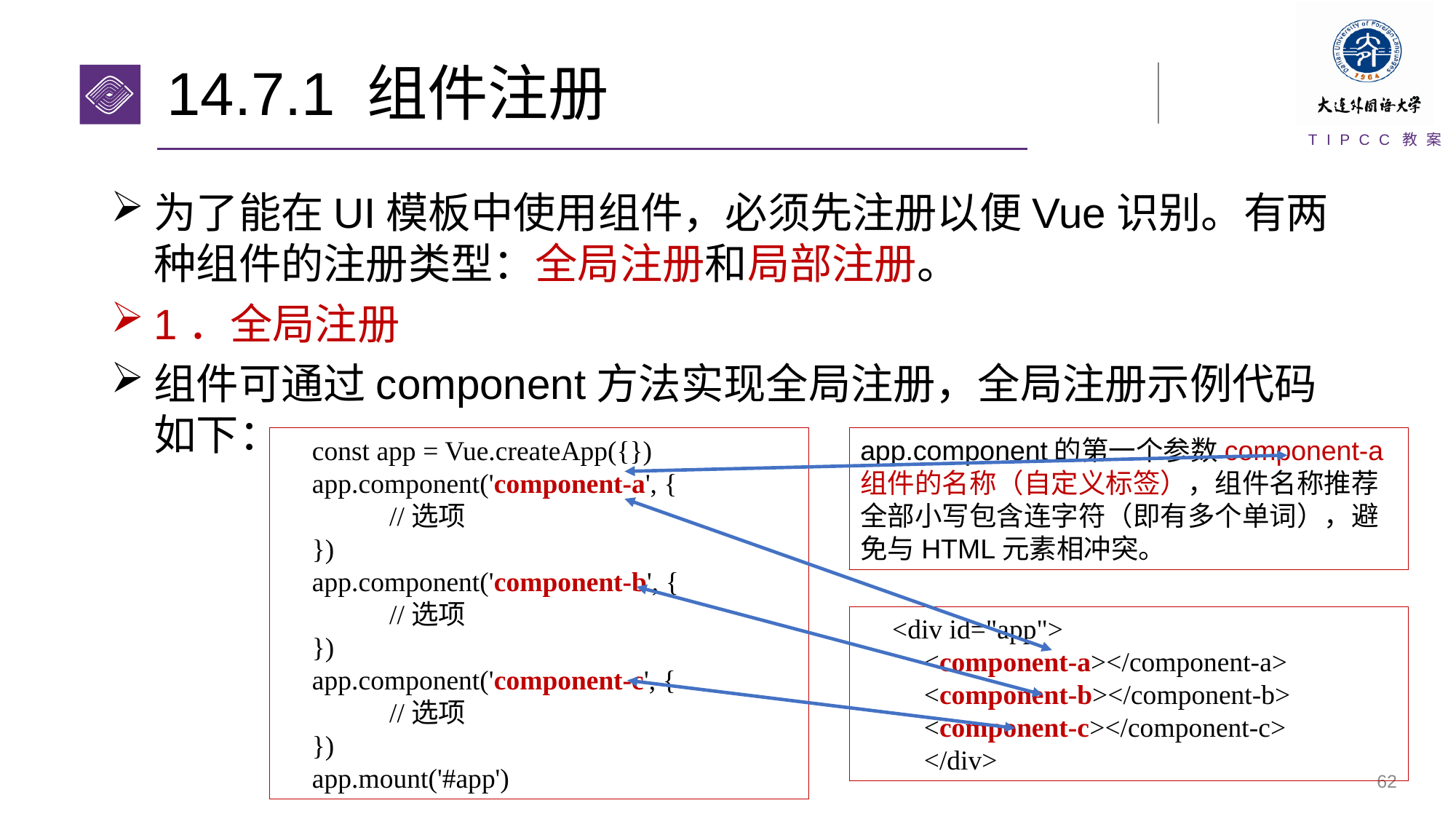

# 14.7.1 组件注册
为了能在UI模板中使用组件，必须先注册以便Vue识别。有两种组件的注册类型：全局注册和局部注册。
1．全局注册
组件可通过component方法实现全局注册，全局注册示例代码如下：

const app = Vue.createApp({})
app.component('component-a', {
	//选项
})
app.component('component-b', {
	//选项
})
app.component('component-c', {
	//选项
})
app.mount('#app')
app.component的第一个参数component-a组件的名称（自定义标签），组件名称推荐全部小写包含连字符（即有多个单词），避免与HTML元素相冲突。
<div id="app">
<component-a></component-a>
<component-b></component-b>
<component-c></component-c>
</div>
62